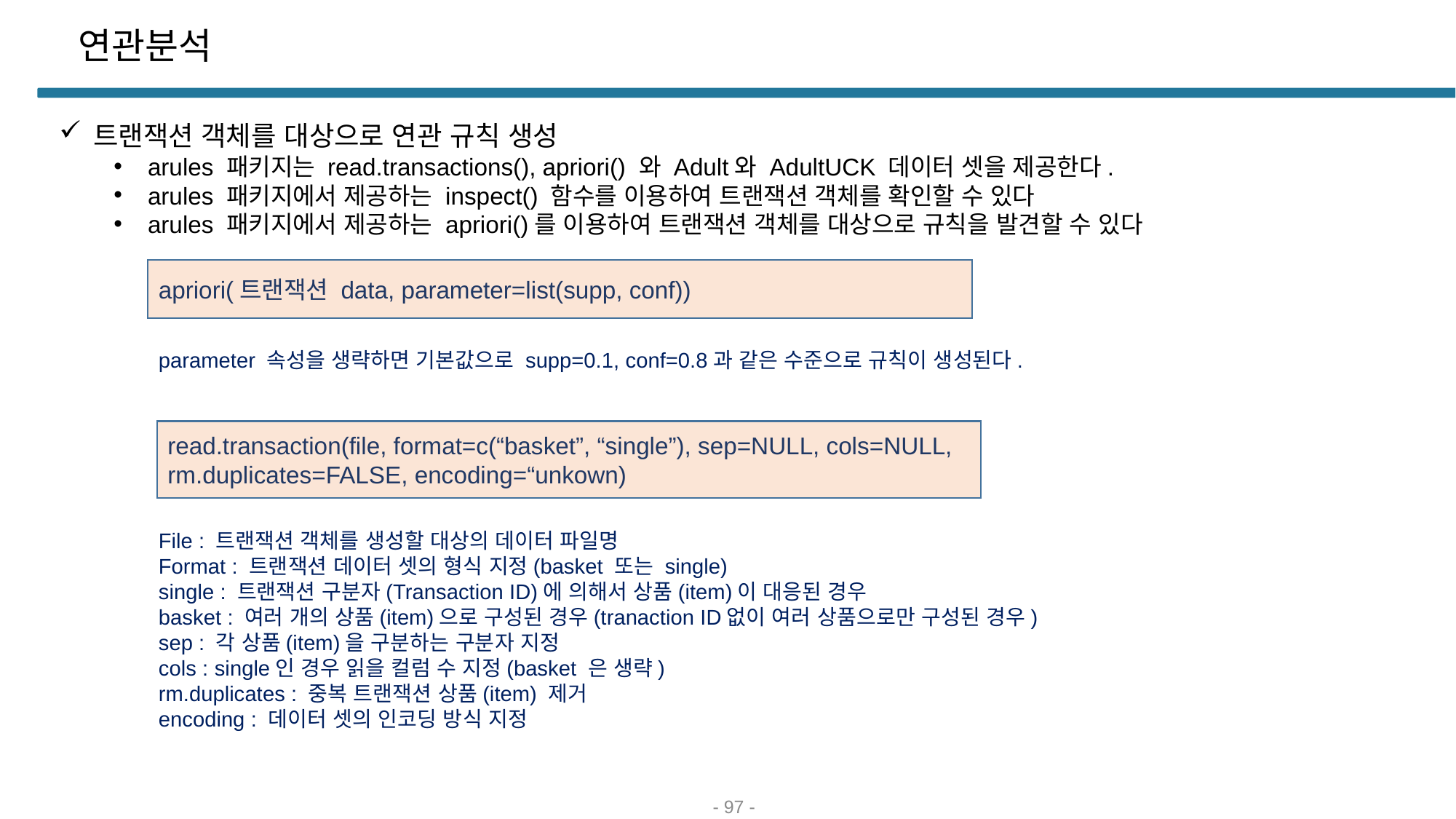

연관분석
#
트랜잭션 객체를 대상으로 연관 규칙 생성
arules 패키지는 read.transactions(), apriori() 와 Adult와 AdultUCK 데이터 셋을 제공한다.
arules 패키지에서 제공하는 inspect() 함수를 이용하여 트랜잭션 객체를 확인할 수 있다
arules 패키지에서 제공하는 apriori()를 이용하여 트랜잭션 객체를 대상으로 규칙을 발견할 수 있다
apriori(트랜잭션 data, parameter=list(supp, conf))
parameter 속성을 생략하면 기본값으로 supp=0.1, conf=0.8과 같은 수준으로 규칙이 생성된다.
read.transaction(file, format=c(“basket”, “single”), sep=NULL, cols=NULL, rm.duplicates=FALSE, encoding=“unkown)
File : 트랜잭션 객체를 생성할 대상의 데이터 파일명
Format : 트랜잭션 데이터 셋의 형식 지정(basket 또는 single)
single : 트랜잭션 구분자(Transaction ID)에 의해서 상품(item)이 대응된 경우
basket : 여러 개의 상품(item)으로 구성된 경우(tranaction ID없이 여러 상품으로만 구성된 경우)
sep : 각 상품(item)을 구분하는 구분자 지정
cols : single인 경우 읽을 컬럼 수 지정(basket 은 생략)
rm.duplicates : 중복 트랜잭션 상품(item) 제거
encoding : 데이터 셋의 인코딩 방식 지정
- 97 -